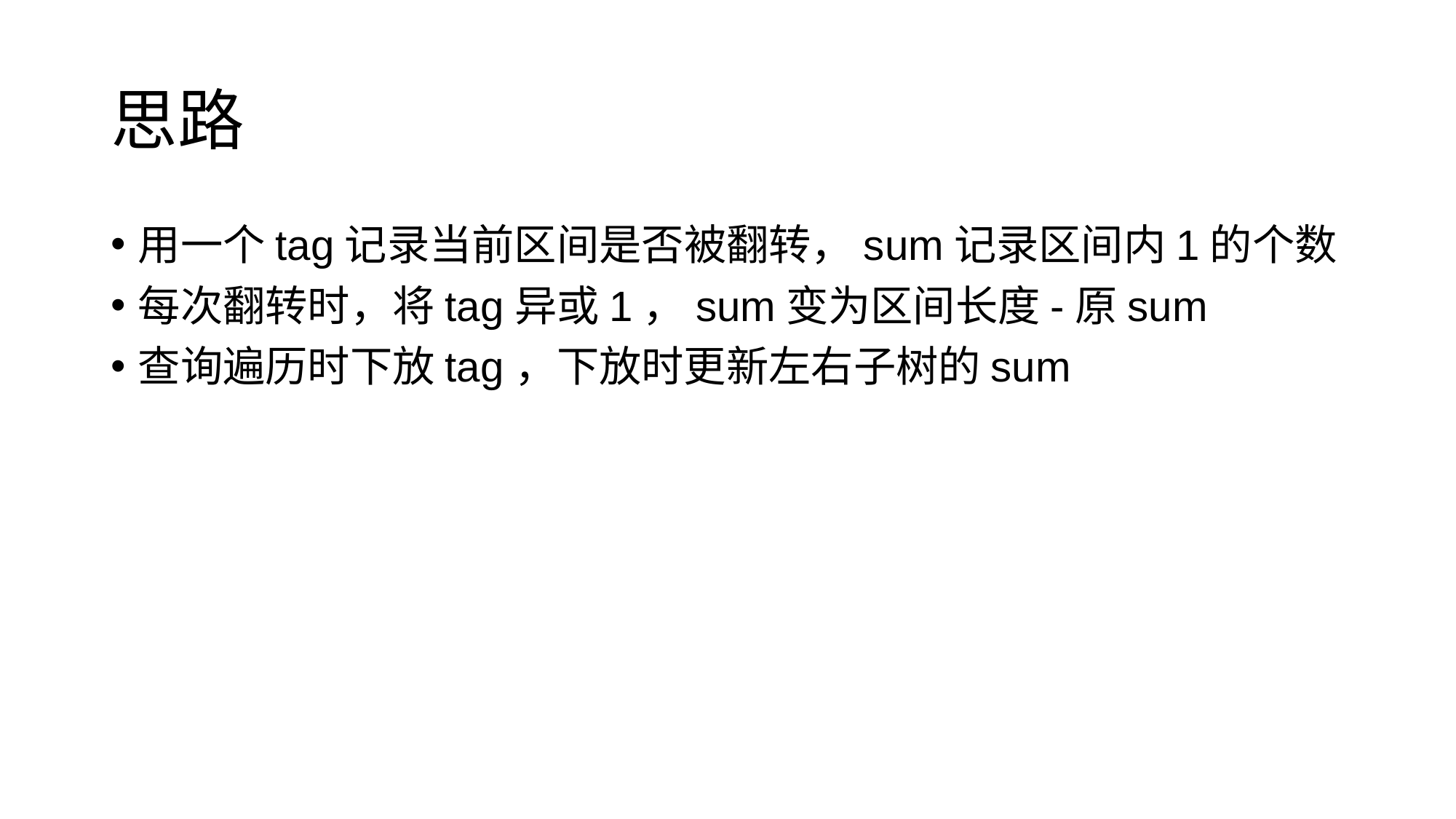

# 思路
用一个tag记录当前区间是否被翻转，sum记录区间内1的个数
每次翻转时，将tag异或1，sum变为区间长度-原sum
查询遍历时下放tag，下放时更新左右子树的sum